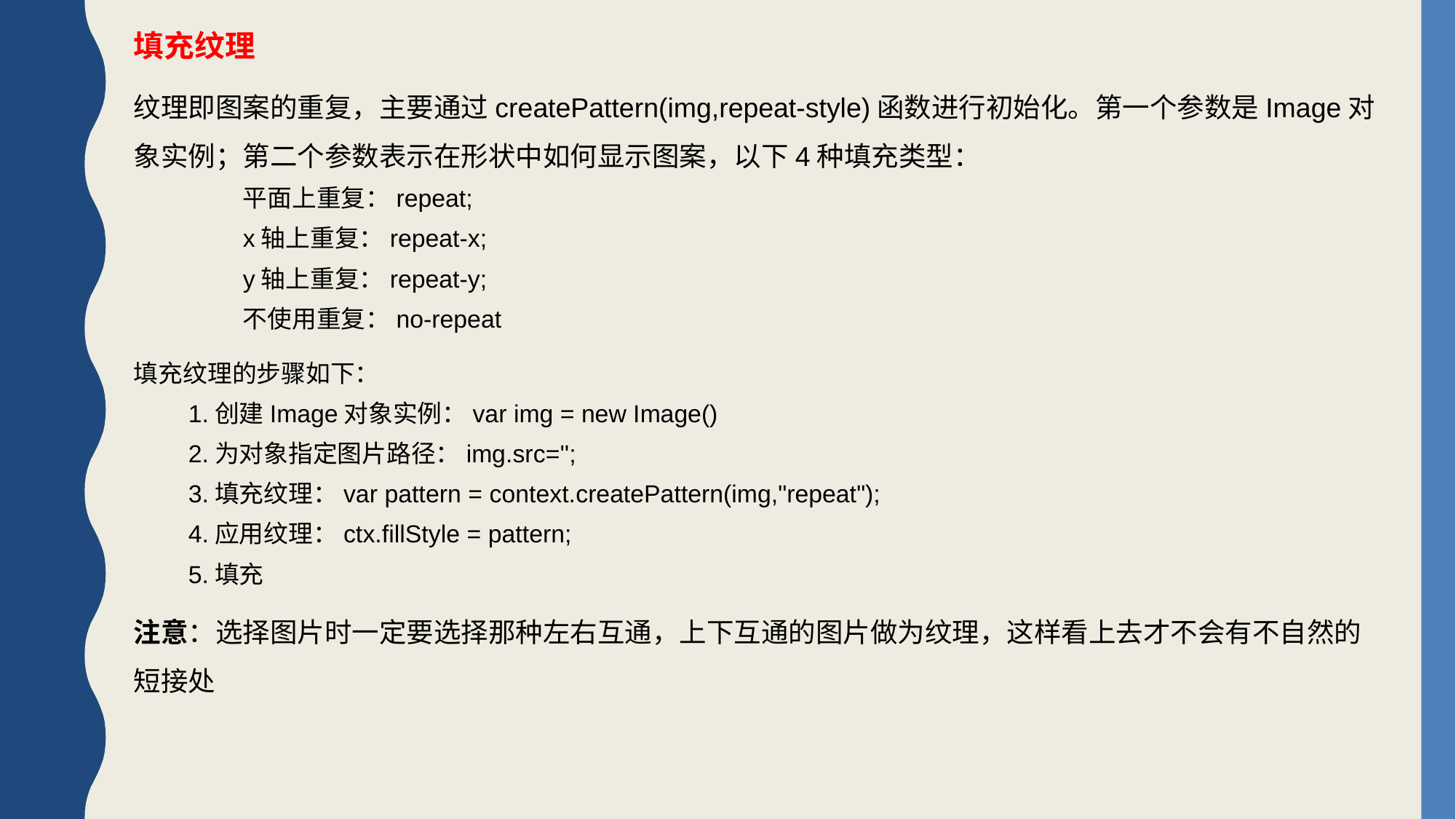

填充纹理
纹理即图案的重复，主要通过createPattern(img,repeat-style)函数进行初始化。第一个参数是Image对象实例；第二个参数表示在形状中如何显示图案，以下4种填充类型：
	平面上重复：repeat;
	x轴上重复：repeat-x;
	y轴上重复：repeat-y;
	不使用重复：no-repeat
填充纹理的步骤如下：
1.创建Image对象实例：var img = new Image()
2.为对象指定图片路径：img.src='';
3.填充纹理：var pattern = context.createPattern(img,"repeat");
4.应用纹理：ctx.fillStyle = pattern;
5.填充
注意：选择图片时一定要选择那种左右互通，上下互通的图片做为纹理，这样看上去才不会有不自然的短接处